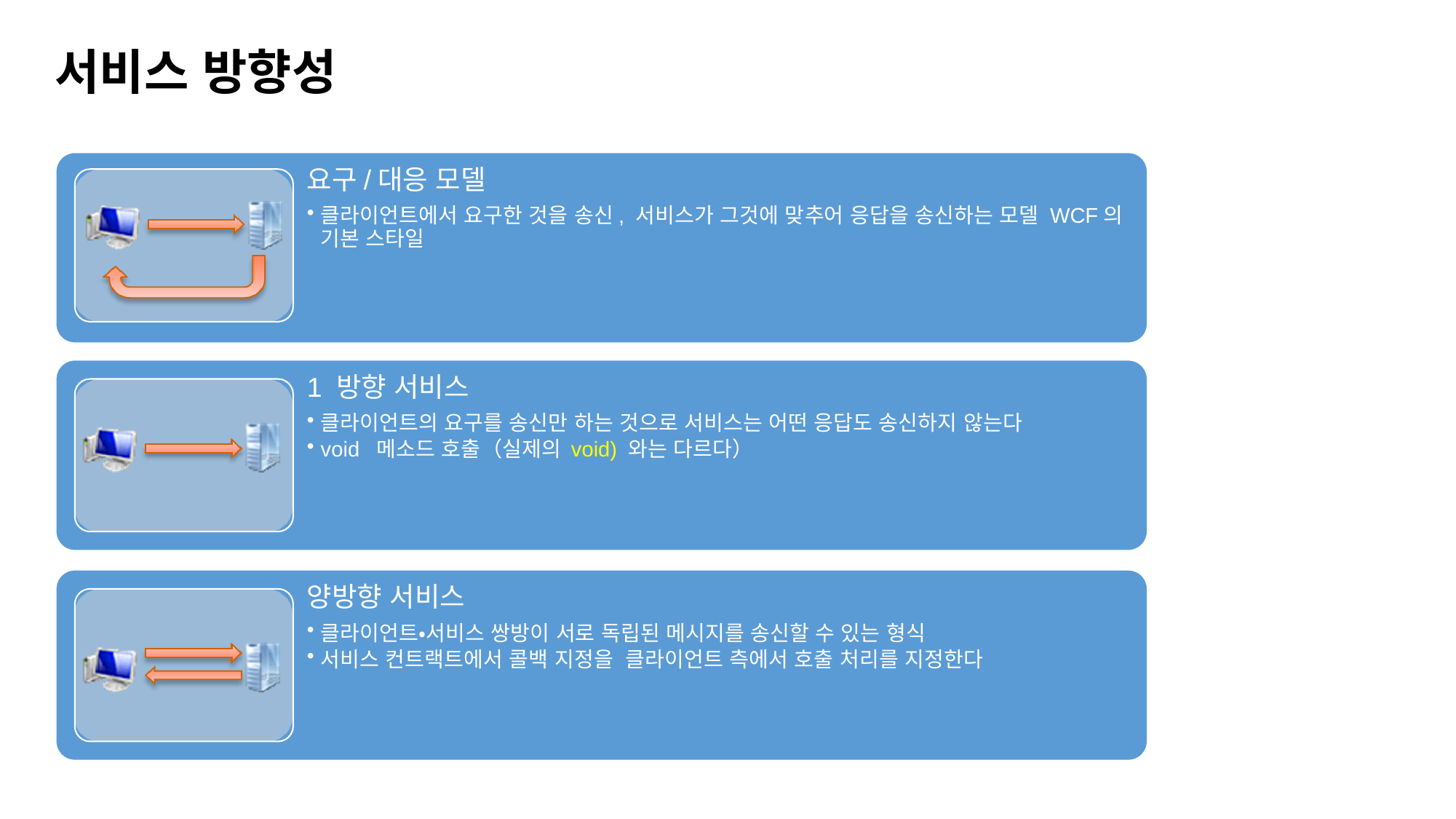

서비스 방향성
요구/대응 모델
클라이언트에서 요구한 것을 송신, 서비스가 그것에 맞추어 응답을 송신하는 모델 WCF의 기본 스타일
1 방향 서비스
클라이언트의 요구를 송신만 하는 것으로 서비스는 어떤 응답도 송신하지 않는다
void  메소드 호출（실제의 void) 와는 다르다）
양방향 서비스
클라이언트・서비스 쌍방이 서로 독립된 메시지를 송신할 수 있는 형식
서비스 컨트랙트에서 콜백 지정을  클라이언트 측에서 호출 처리를 지정한다